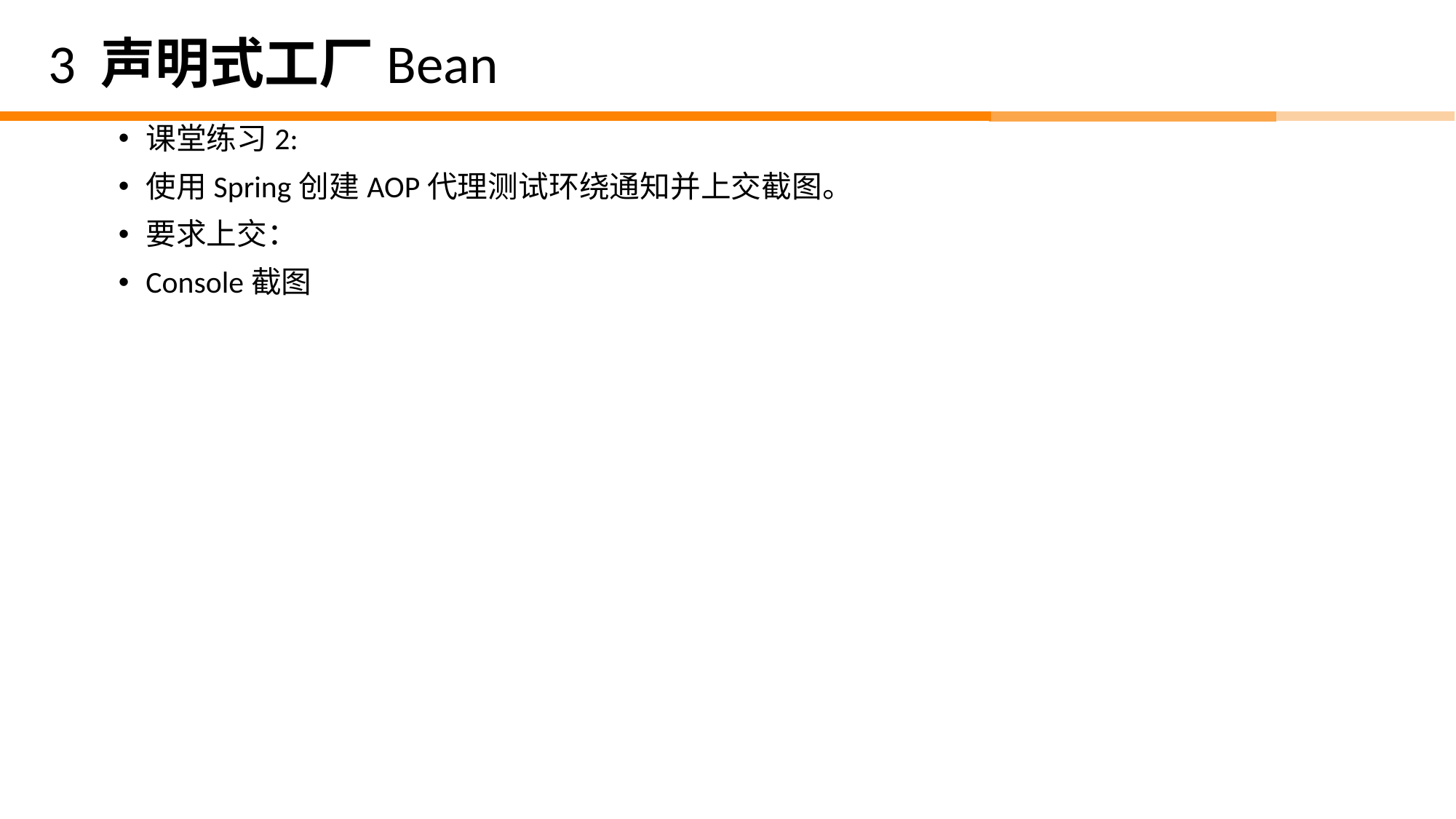

# 3 声明式工厂Bean
课堂练习2:
使用Spring创建AOP代理测试环绕通知并上交截图。
要求上交：
Console截图